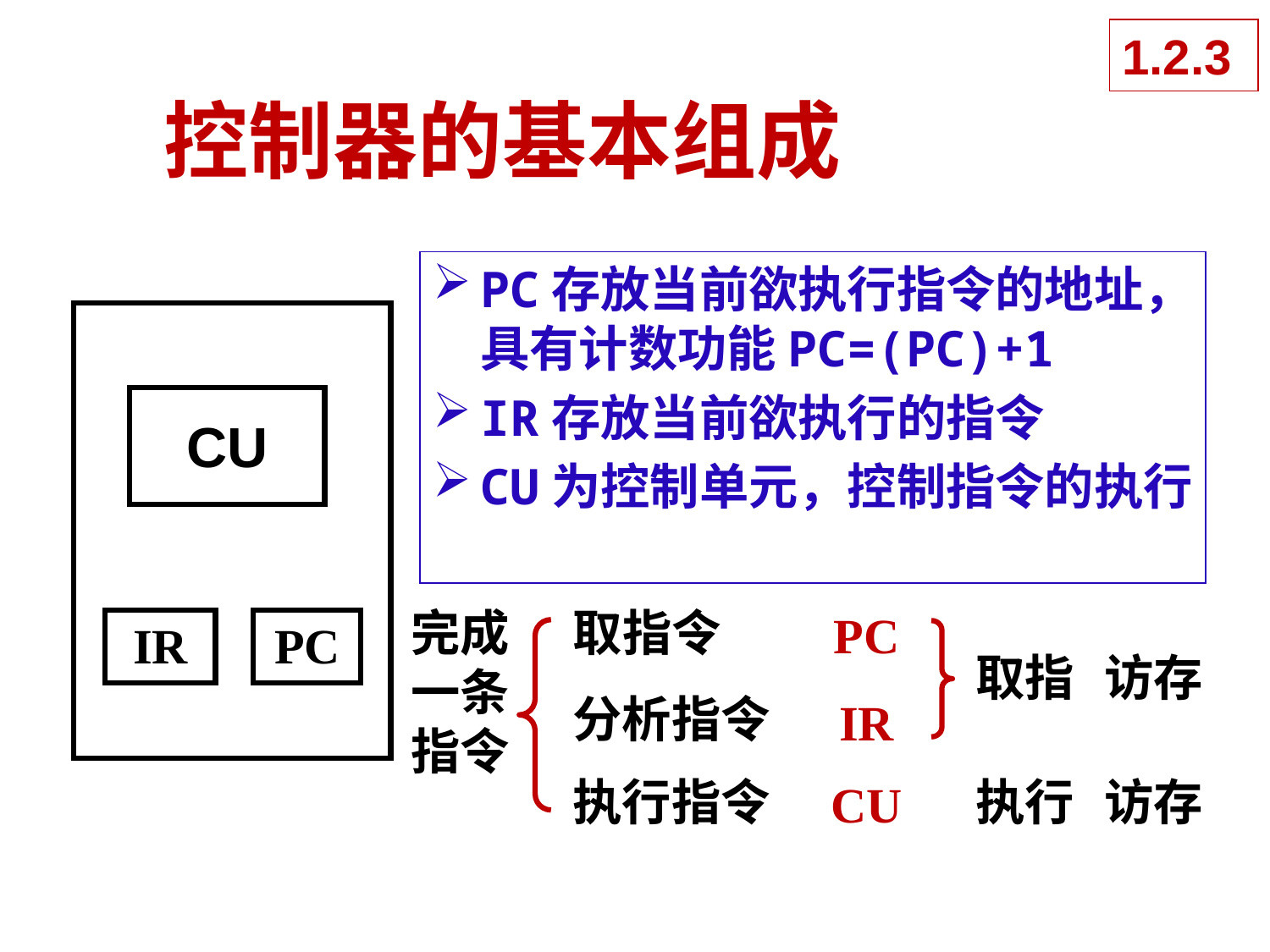

1.2.3

# 控制器的基本组成
PC存放当前欲执行指令的地址，具有计数功能PC=(PC)+1
IR存放当前欲执行的指令
CU为控制单元，控制指令的执行

CU

IR
PC
完成
一条
指令
取指令
PC

取指
访存
分析指令
IR
执行指令
执行
访存
CU